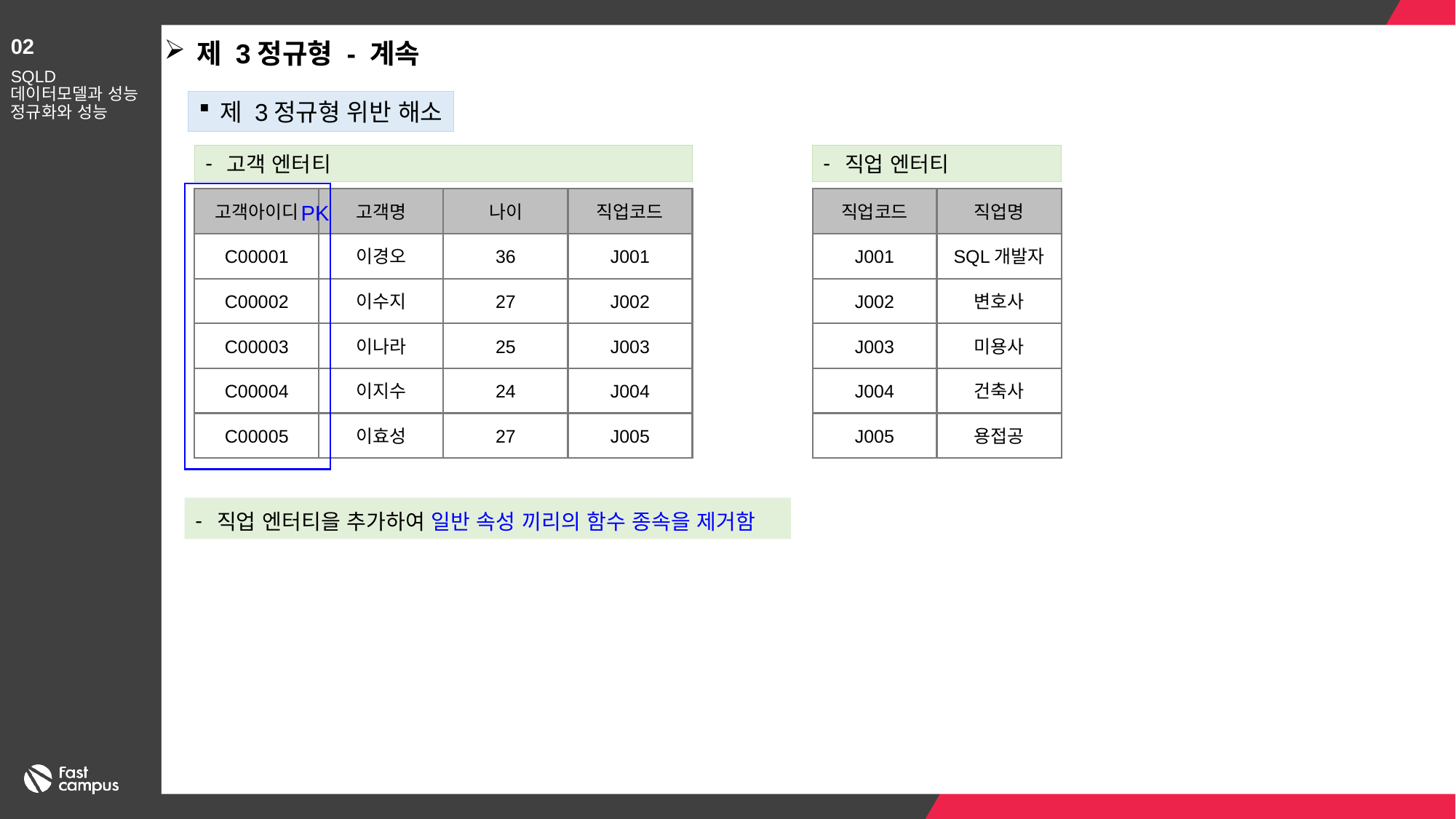

02
제 3정규형 - 계속
SQLD
데이터모델과 성능
정규화와 성능

제 3정규형 위반 해소
직업 엔터티
고객 엔터티

고객아이디
직업코드
고객명
나이
직업명
직업코드
PK
J001
C00001
36
SQL개발자
이경오
J001
J002
C00002
이수지
27
변호사
J002
J003
C00003
25
미용사
이나라
J003
J004
C00004
24
건축사
이지수
J004
J005
C00005
27
용접공
이효성
J005
직업 엔터티을 추가하여 일반 속성 끼리의 함수 종속을 제거함